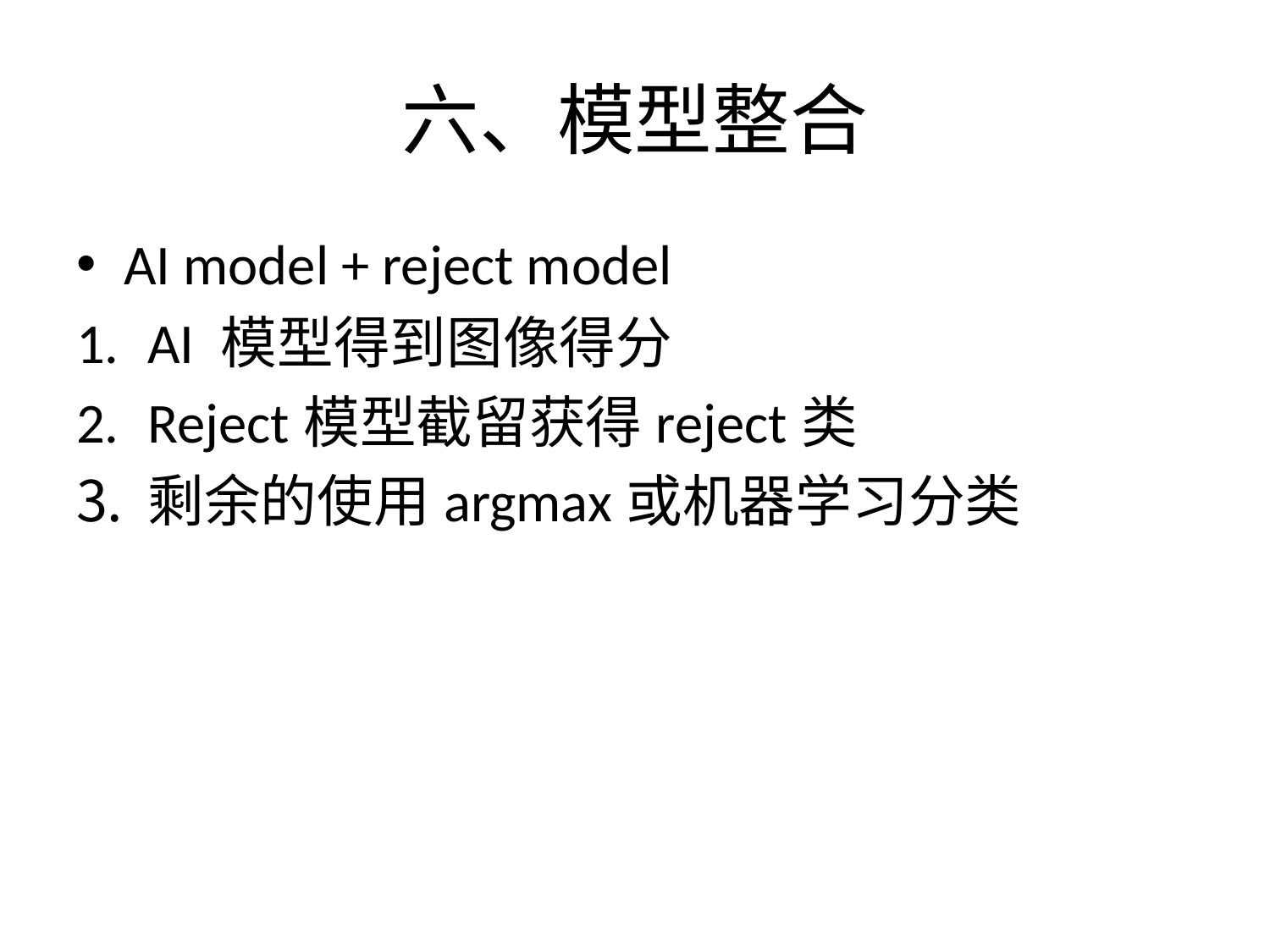

# 六、模型整合
AI model + reject model
AI 模型得到图像得分
Reject模型截留获得reject类
剩余的使用argmax或机器学习分类